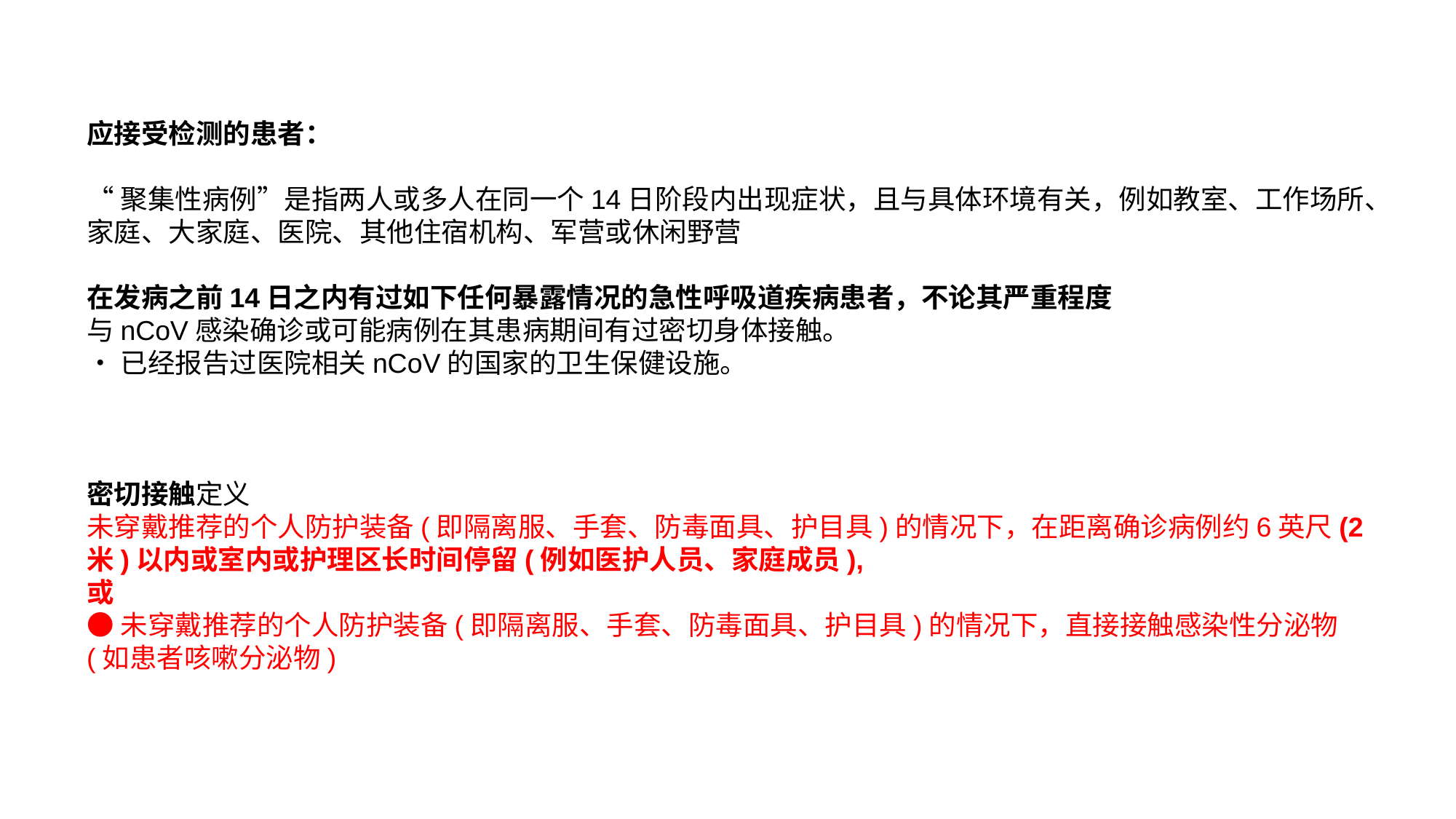

应接受检测的患者：

“聚集性病例”是指两人或多人在同一个14日阶段内出现症状，且与具体环境有关，例如教室、工作场所、家庭、大家庭、医院、其他住宿机构、军营或休闲野营

在发病之前14日之内有过如下任何暴露情况的急性呼吸道疾病患者，不论其严重程度
与nCoV感染确诊或可能病例在其患病期间有过密切身体接触。
•已经报告过医院相关nCoV的国家的卫生保健设施。

密切接触定义
未穿戴推荐的个人防护装备(即隔离服、手套、防毒面具、护目具)的情况下，在距离确诊病例约6英尺(2米)以内或室内或护理区长时间停留(例如医护人员、家庭成员),
或
●未穿戴推荐的个人防护装备(即隔离服、手套、防毒面具、护目具)的情况下，直接接触感染性分泌物(如患者咳嗽分泌物)